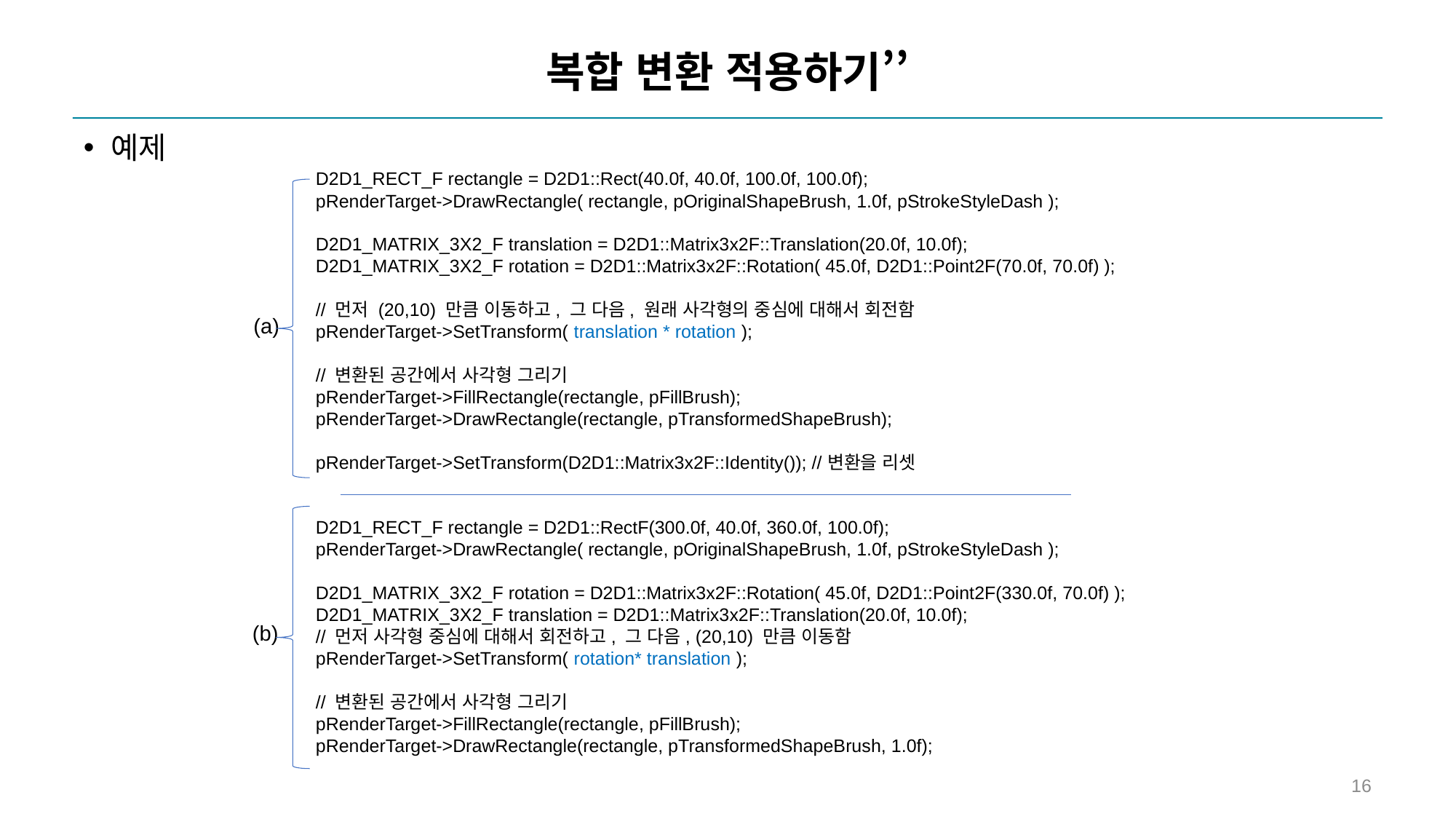

# 복합 변환 적용하기’’
예제

D2D1_RECT_F rectangle = D2D1::Rect(40.0f, 40.0f, 100.0f, 100.0f);
pRenderTarget->DrawRectangle( rectangle, pOriginalShapeBrush, 1.0f, pStrokeStyleDash );

D2D1_MATRIX_3X2_F translation = D2D1::Matrix3x2F::Translation(20.0f, 10.0f);
D2D1_MATRIX_3X2_F rotation = D2D1::Matrix3x2F::Rotation( 45.0f, D2D1::Point2F(70.0f, 70.0f) );

// 먼저 (20,10) 만큼 이동하고, 그 다음, 원래 사각형의 중심에 대해서 회전함
pRenderTarget->SetTransform( translation * rotation );

// 변환된 공간에서 사각형 그리기
pRenderTarget->FillRectangle(rectangle, pFillBrush);
pRenderTarget->DrawRectangle(rectangle, pTransformedShapeBrush);

pRenderTarget->SetTransform(D2D1::Matrix3x2F::Identity()); //변환을 리셋

D2D1_RECT_F rectangle = D2D1::RectF(300.0f, 40.0f, 360.0f, 100.0f);
pRenderTarget->DrawRectangle( rectangle, pOriginalShapeBrush, 1.0f, pStrokeStyleDash );

D2D1_MATRIX_3X2_F rotation = D2D1::Matrix3x2F::Rotation( 45.0f, D2D1::Point2F(330.0f, 70.0f) );
D2D1_MATRIX_3X2_F translation = D2D1::Matrix3x2F::Translation(20.0f, 10.0f);
// 먼저 사각형 중심에 대해서 회전하고, 그 다음, (20,10) 만큼 이동함
pRenderTarget->SetTransform( rotation* translation );

// 변환된 공간에서 사각형 그리기
pRenderTarget->FillRectangle(rectangle, pFillBrush);
pRenderTarget->DrawRectangle(rectangle, pTransformedShapeBrush, 1.0f);

(a)

(b)
16